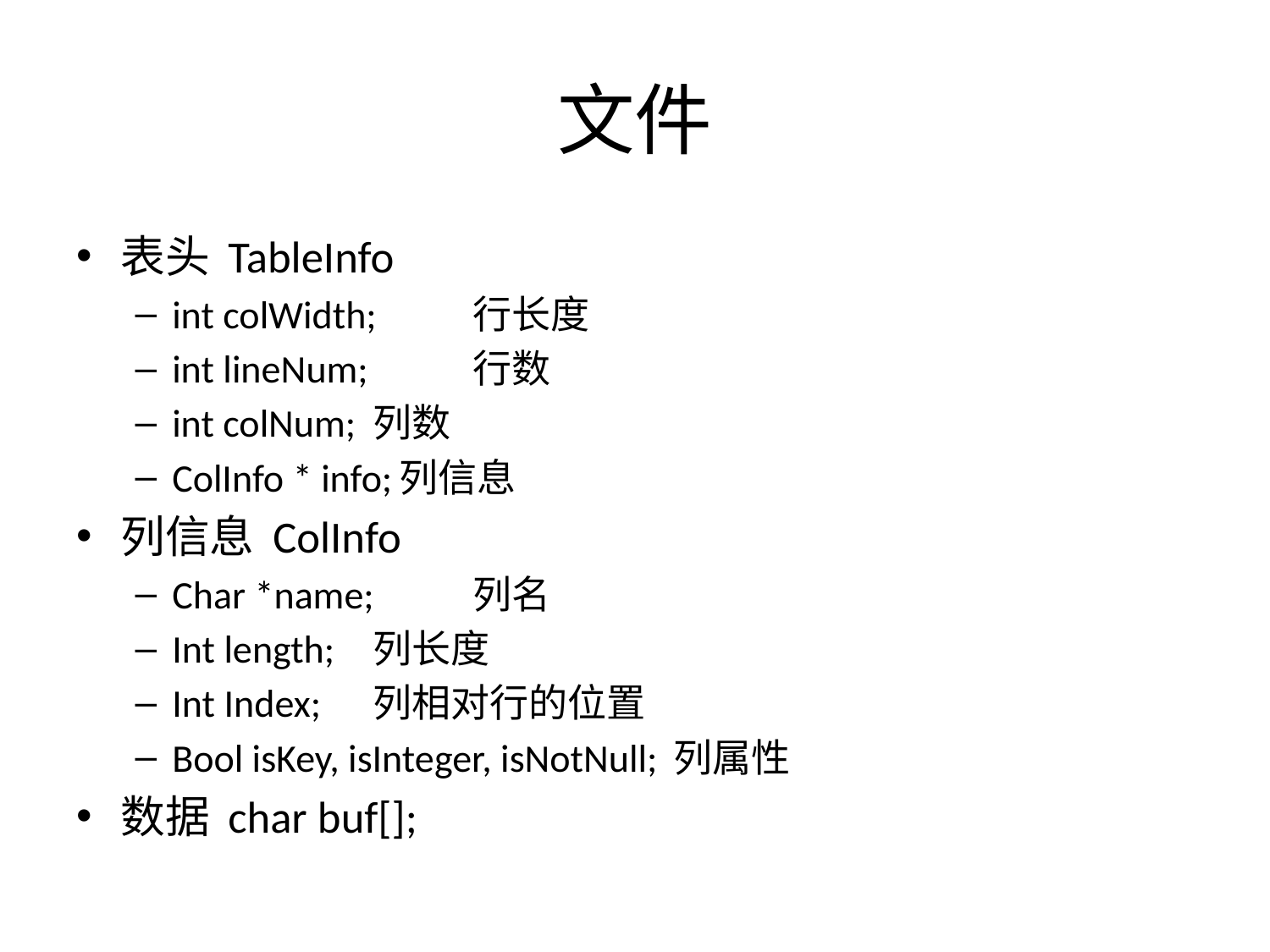

# 文件
表头 TableInfo
int colWidth; 	行长度
int lineNum; 	行数
int colNum; 	列数
ColInfo * info;列信息
列信息 ColInfo
Char *name;	列名
Int length;	列长度
Int Index;	列相对行的位置
Bool isKey, isInteger, isNotNull; 	列属性
数据 char buf[];